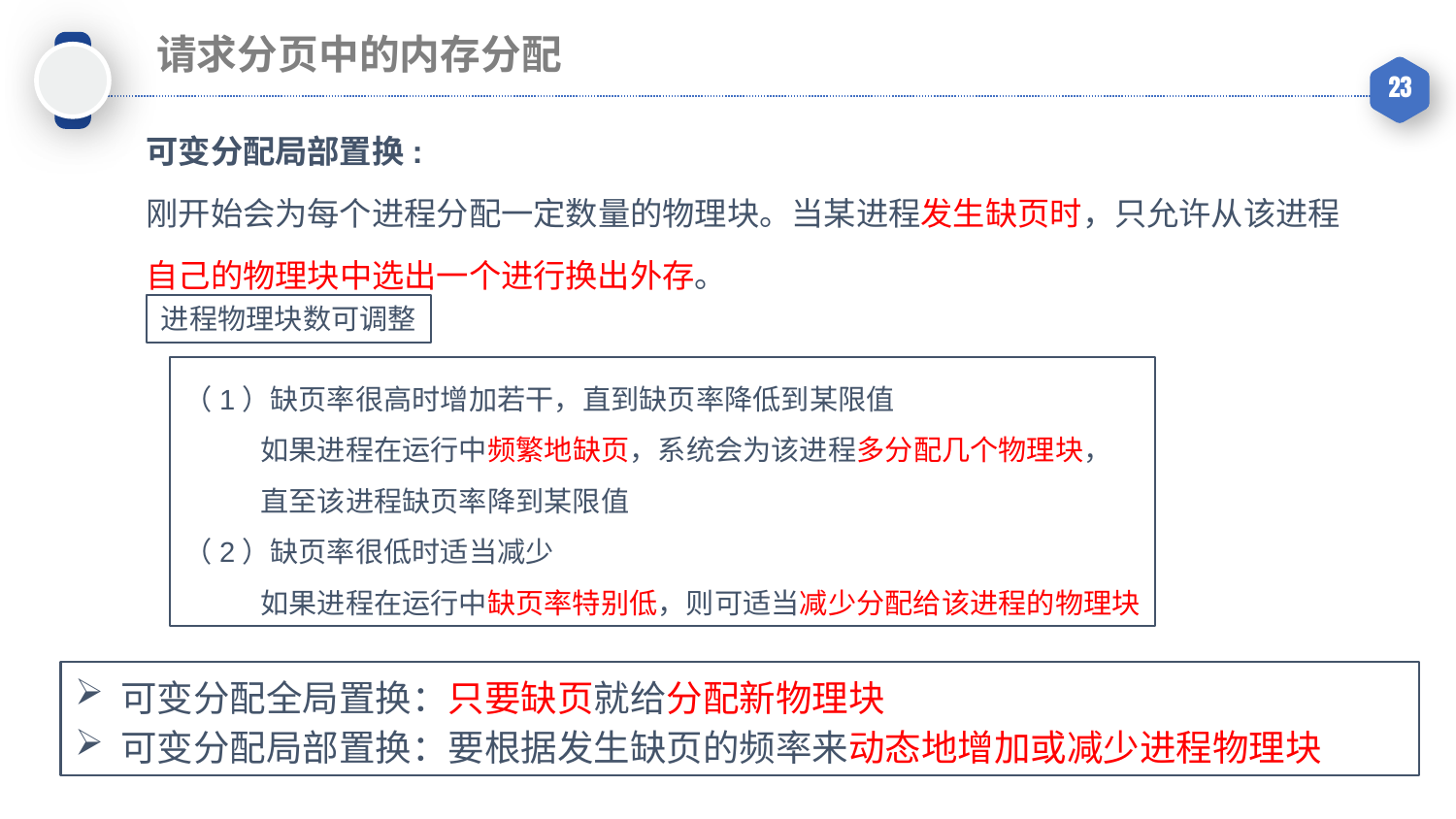

请求分页中的内存分配
可变分配局部置换:
刚开始会为每个进程分配一定数量的物理块。当某进程发生缺页时，只允许从该进程自己的物理块中选出一个进行换出外存。
进程物理块数可调整
（1）缺页率很高时增加若干，直到缺页率降低到某限值
           如果进程在运行中频繁地缺页，系统会为该进程多分配几个物理块，
           直至该进程缺页率降到某限值
（2）缺页率很低时适当减少
           如果进程在运行中缺页率特别低，则可适当减少分配给该进程的物理块
可变分配全局置换：只要缺页就给分配新物理块
可变分配局部置换：要根据发生缺页的频率来动态地增加或减少进程物理块